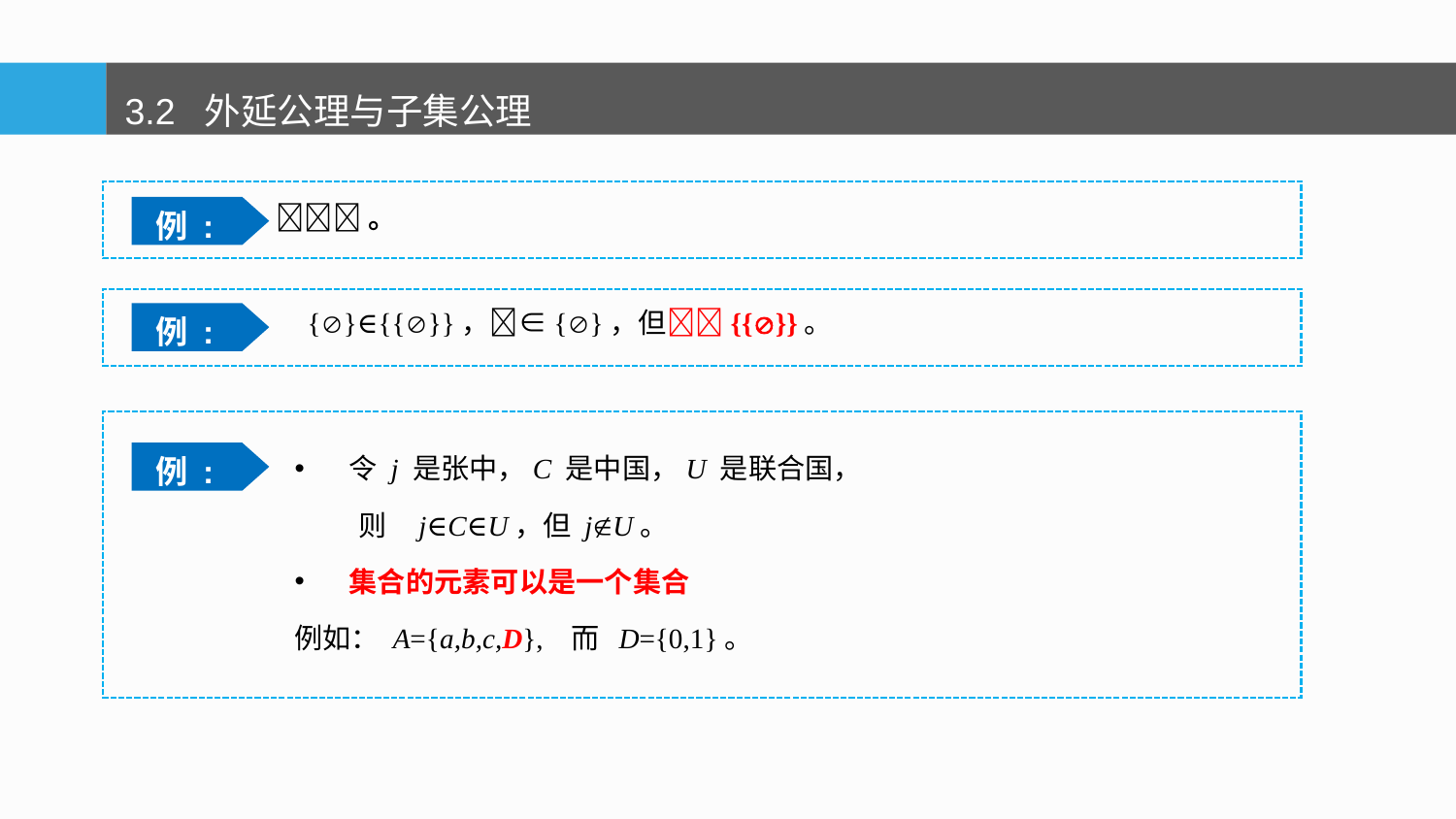

3.2  外延公理与子集公理

例 :
∅∉∅。

{∅}∈{{∅}}，∅∈{∅}，但∅∉{{∅}}。
例 :

令 j 是张中，C 是中国，U 是联合国，
         则    j∈C∈U，但 j∉U。
集合的元素可以是一个集合
例如： A={a,b,c,D},   而  D={0,1}。
例 :